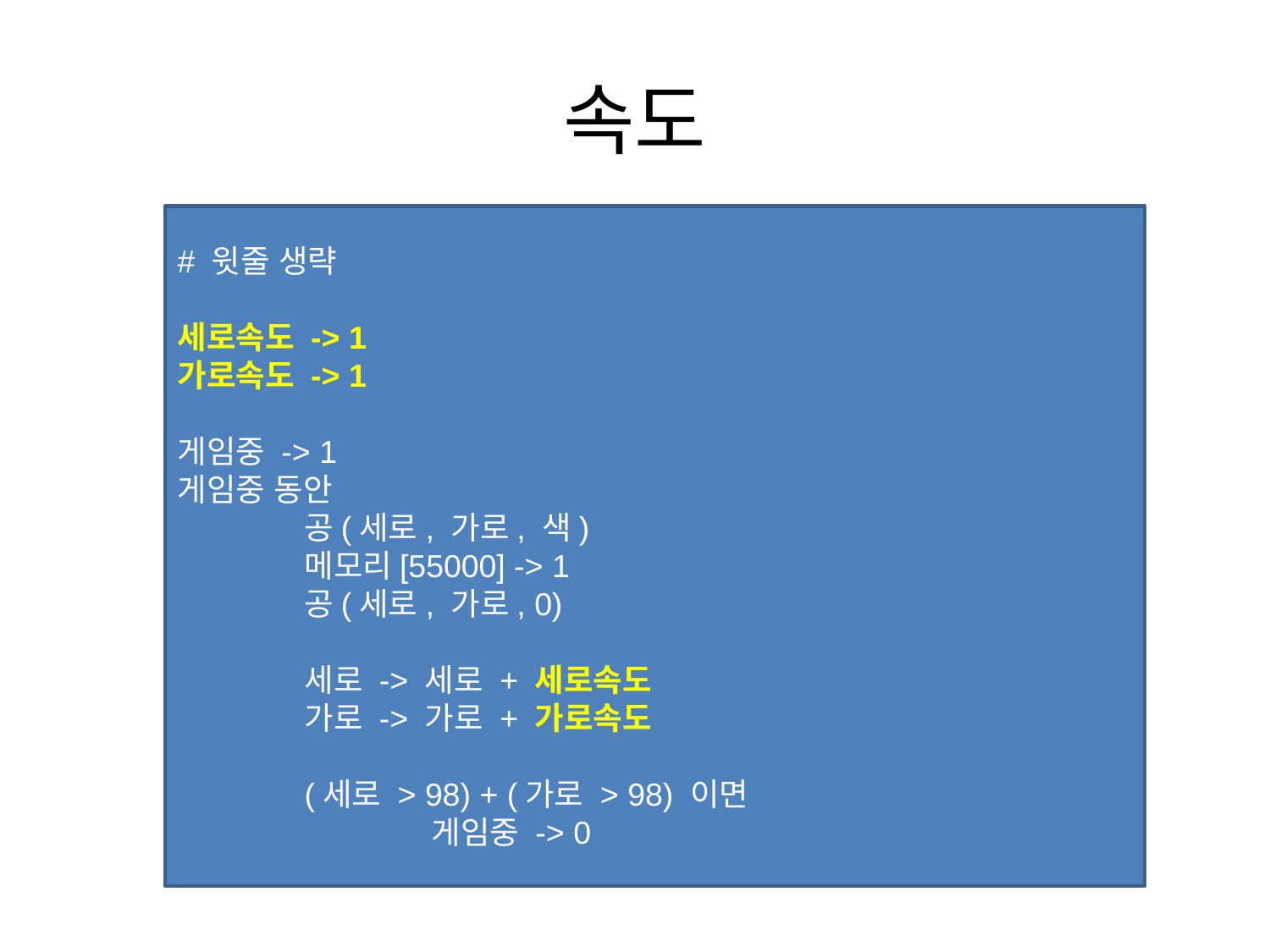

# 속도
# 윗줄 생략

세로속도 -> 1
가로속도 -> 1

게임중 -> 1
게임중 동안
	공(세로, 가로, 색)
	메모리[55000] -> 1
	공(세로, 가로, 0)

	세로 -> 세로 + 세로속도
	가로 -> 가로 + 가로속도

	(세로 > 98) + (가로 > 98) 이면
		게임중 -> 0